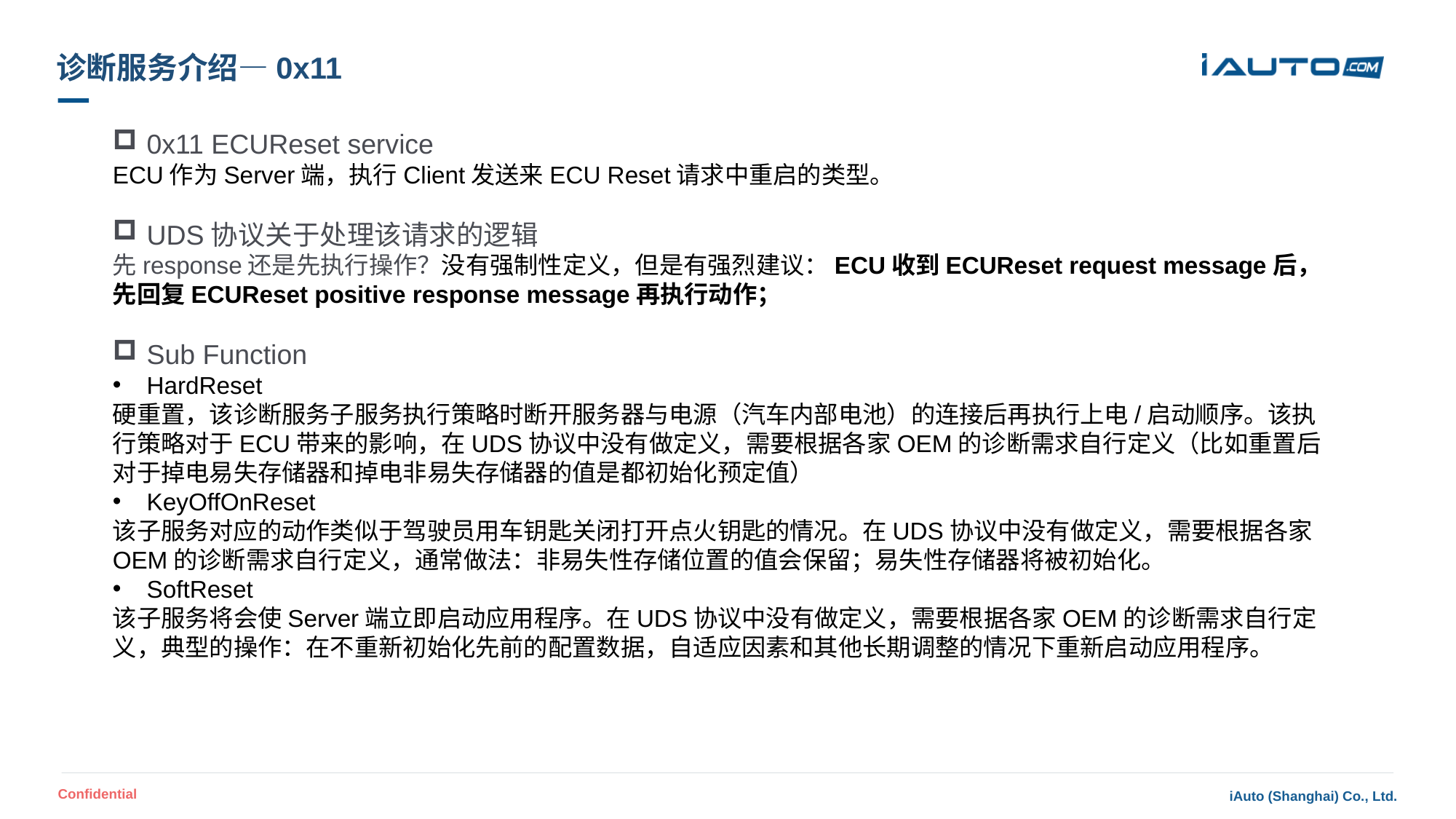

# 诊断服务介绍—0x11
0x11 ECUReset service
ECU作为Server端，执行Client发送来ECU Reset请求中重启的类型。

UDS协议关于处理该请求的逻辑
先response还是先执行操作？没有强制性定义，但是有强烈建议：ECU收到ECUReset request message后，先回复ECUReset positive response message再执行动作；

Sub Function
HardReset
硬重置，该诊断服务子服务执行策略时断开服务器与电源（汽车内部电池）的连接后再执行上电/启动顺序。该执行策略对于ECU带来的影响，在UDS协议中没有做定义，需要根据各家OEM的诊断需求自行定义（比如重置后对于掉电易失存储器和掉电非易失存储器的值是都初始化预定值）
KeyOffOnReset
该子服务对应的动作类似于驾驶员用车钥匙关闭打开点火钥匙的情况。在UDS协议中没有做定义，需要根据各家OEM的诊断需求自行定义，通常做法：非易失性存储位置的值会保留；易失性存储器将被初始化。
SoftReset
该子服务将会使Server端立即启动应用程序。在UDS协议中没有做定义，需要根据各家OEM的诊断需求自行定义，典型的操作：在不重新初始化先前的配置数据，自适应因素和其他长期调整的情况下重新启动应用程序。